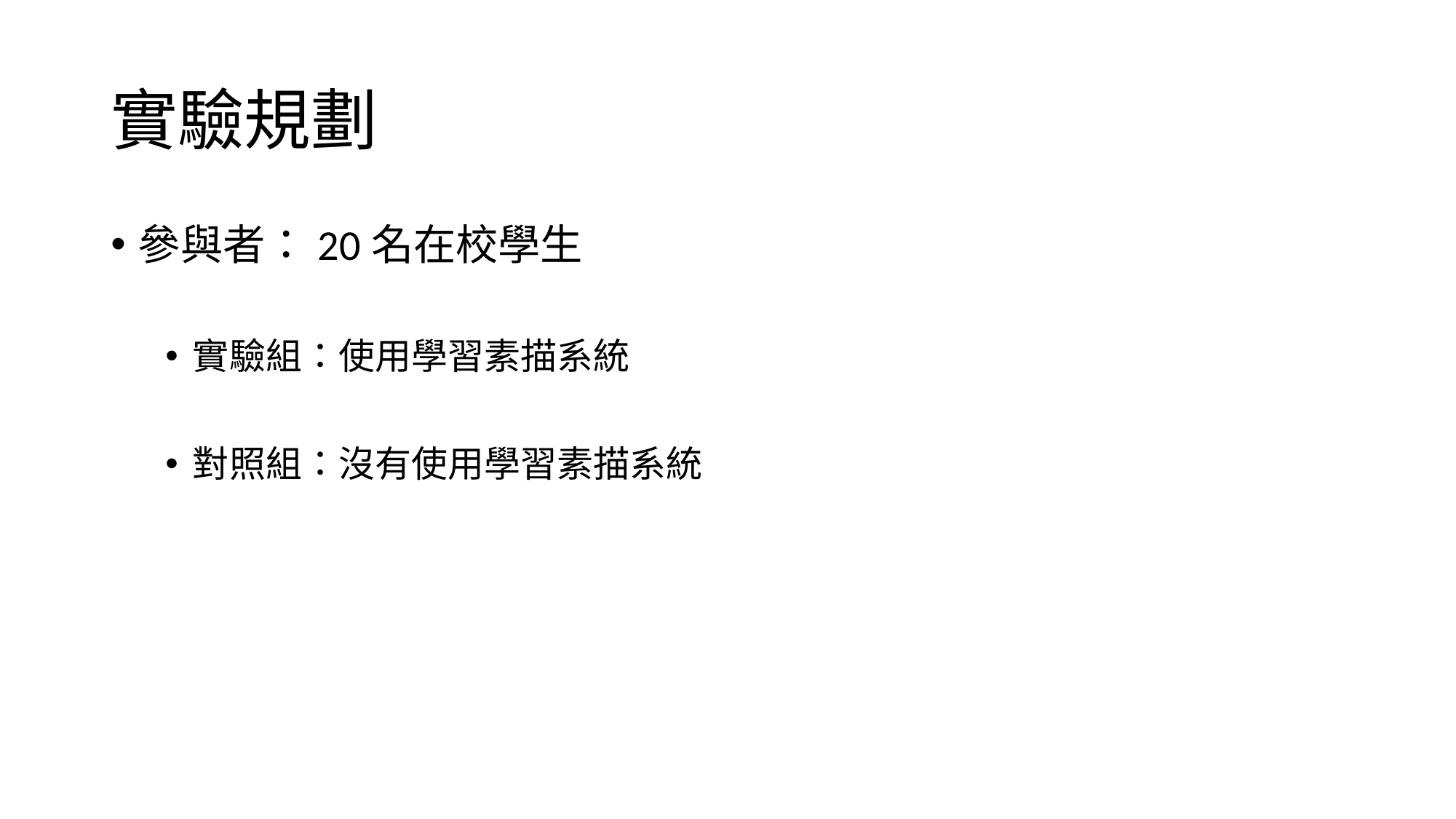

# 實驗規劃
參與者：20名在校學生

實驗組：使用學習素描系統

對照組：沒有使用學習素描系統